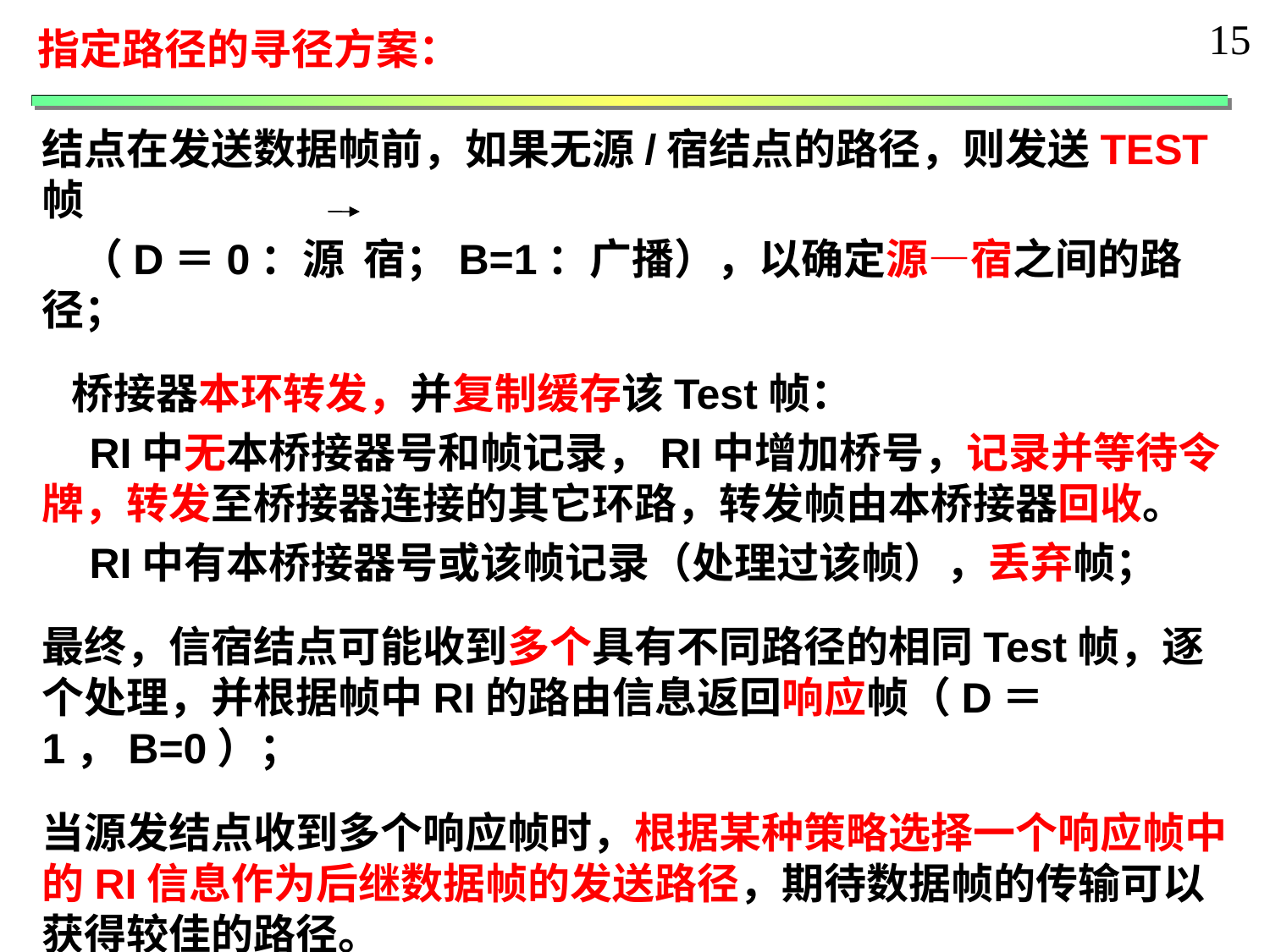

15
指定路径的寻径方案：

结点在发送数据帧前，如果无源/宿结点的路径，则发送TEST帧
   （D＝0：源  宿；B=1：广播），以确定源—宿之间的路径；

  桥接器本环转发，并复制缓存该Test帧：
    RI中无本桥接器号和帧记录，RI中增加桥号，记录并等待令牌，转发至桥接器连接的其它环路，转发帧由本桥接器回收。
    RI中有本桥接器号或该帧记录（处理过该帧），丢弃帧；

最终，信宿结点可能收到多个具有不同路径的相同Test帧，逐个处理，并根据帧中RI的路由信息返回响应帧（D＝1，B=0）；

当源发结点收到多个响应帧时，根据某种策略选择一个响应帧中的RI信息作为后继数据帧的发送路径，期待数据帧的传输可以获得较佳的路径。
结果：数据帧中包含RI（源指定路由），具有匹配项的转发器转发该数据帧。